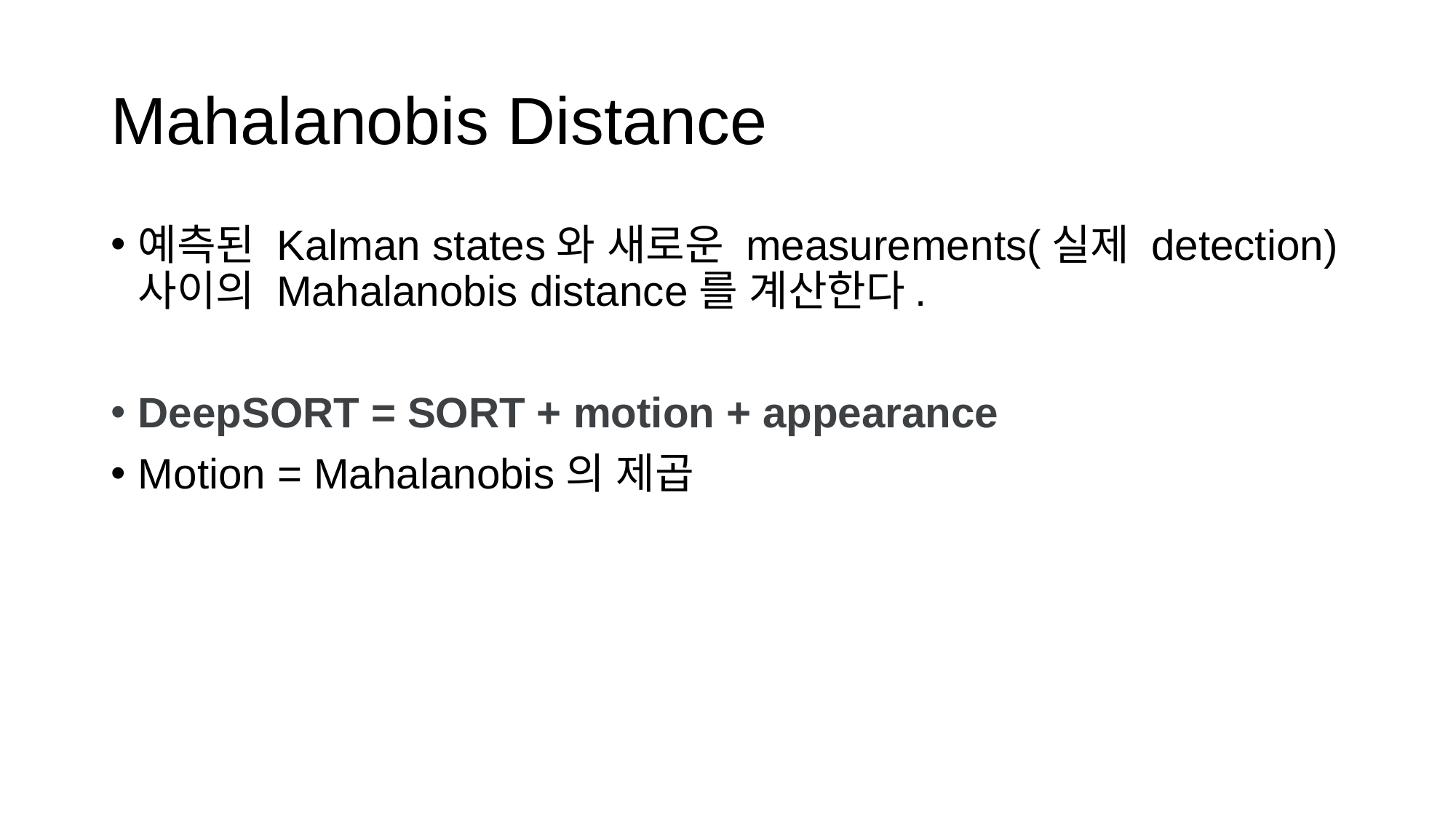

# Mahalanobis Distance
예측된 Kalman states와 새로운 measurements(실제 detection) 사이의 Mahalanobis distance를 계산한다.

DeepSORT = SORT + motion + appearance
Motion = Mahalanobis의 제곱